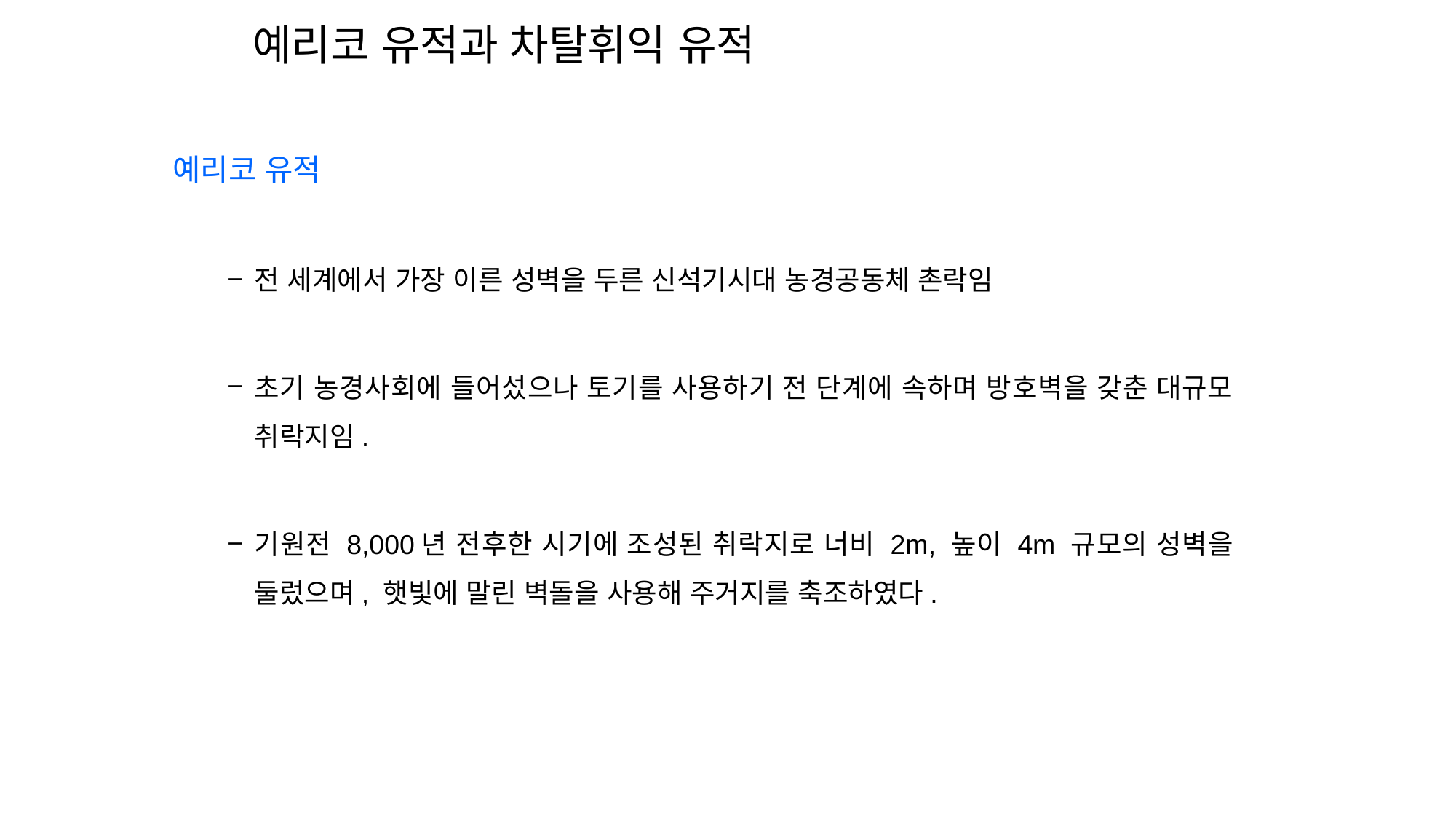

예리코 유적과 차탈휘익 유적
예리코 유적

전 세계에서 가장 이른 성벽을 두른 신석기시대 농경공동체 촌락임

초기 농경사회에 들어섰으나 토기를 사용하기 전 단계에 속하며 방호벽을 갖춘 대규모 취락지임.

기원전 8,000년 전후한 시기에 조성된 취락지로 너비 2m, 높이 4m 규모의 성벽을 둘렀으며, 햇빛에 말린 벽돌을 사용해 주거지를 축조하였다.